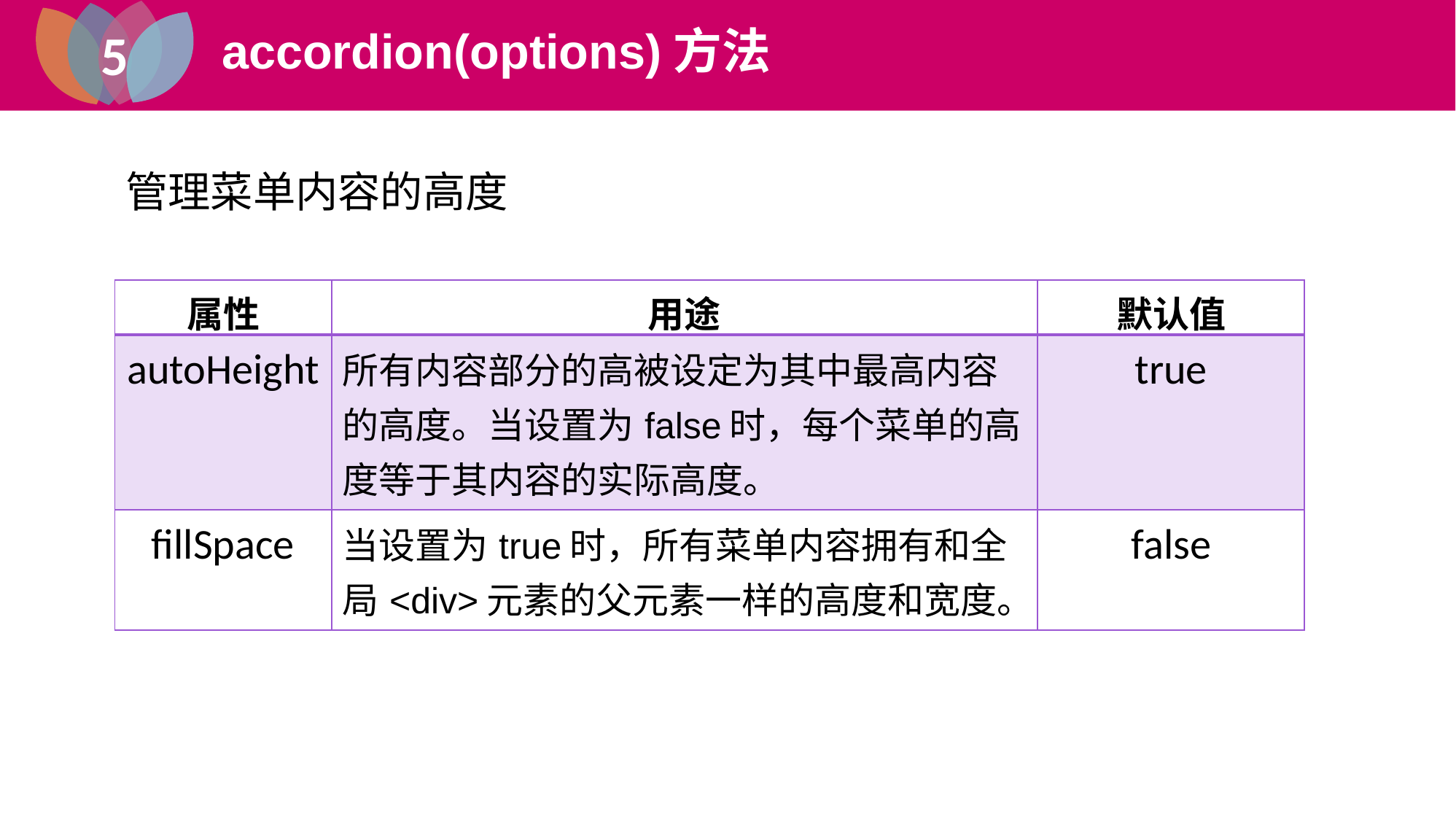

5
accordion(options)方法
2
管理菜单内容的高度
| 属性 | 用途 | 默认值 |
| --- | --- | --- |
| autoHeight | 所有内容部分的高被设定为其中最高内容的高度。当设置为false时，每个菜单的高度等于其内容的实际高度。 | true |
| fillSpace | 当设置为true时，所有菜单内容拥有和全局<div>元素的父元素一样的高度和宽度。 | false |